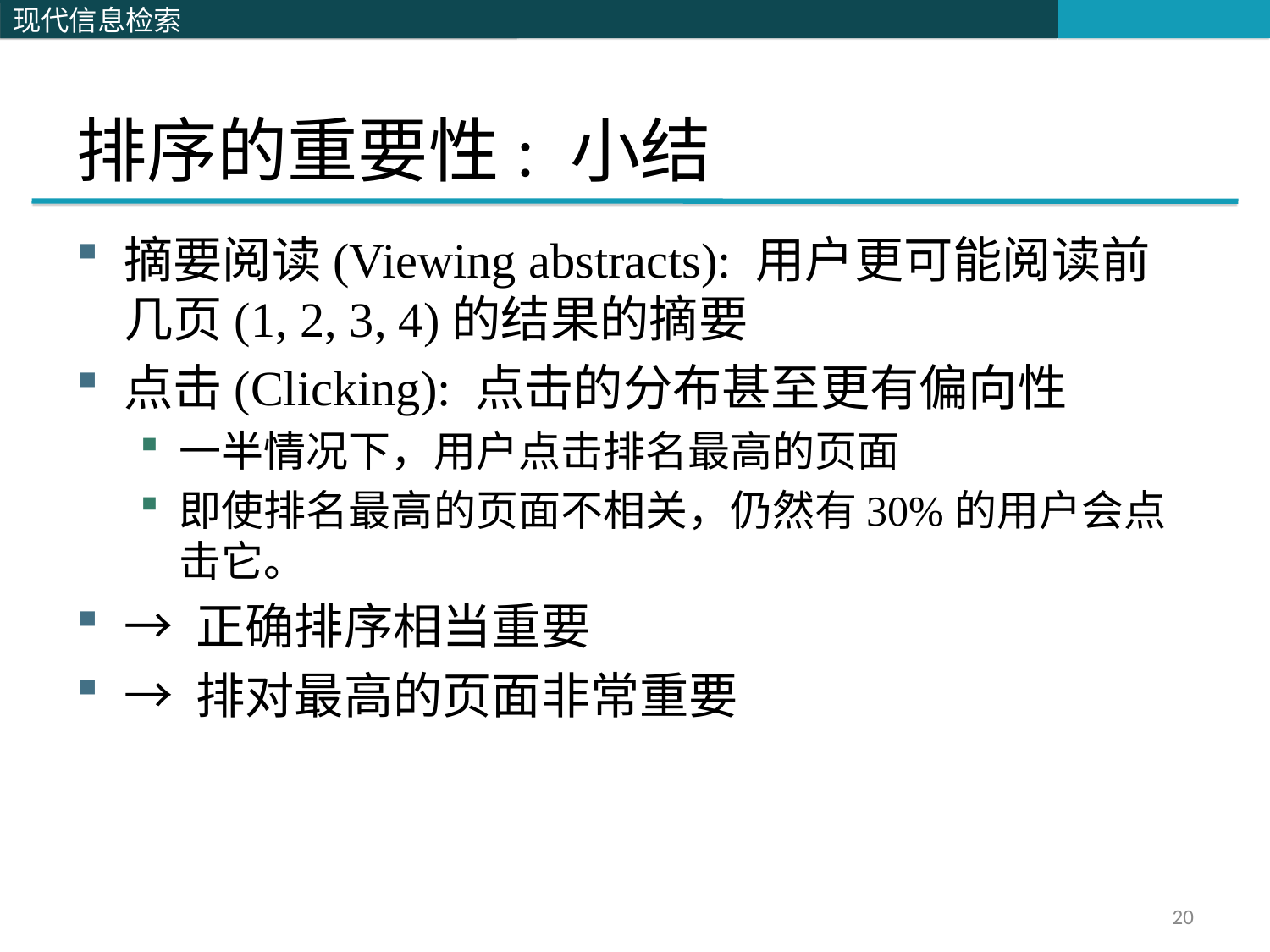

# 排序的重要性: 小结
摘要阅读(Viewing abstracts): 用户更可能阅读前几页(1, 2, 3, 4)的结果的摘要
点击(Clicking): 点击的分布甚至更有偏向性
一半情况下，用户点击排名最高的页面
即使排名最高的页面不相关，仍然有30%的用户会点击它。
→ 正确排序相当重要
→ 排对最高的页面非常重要

20